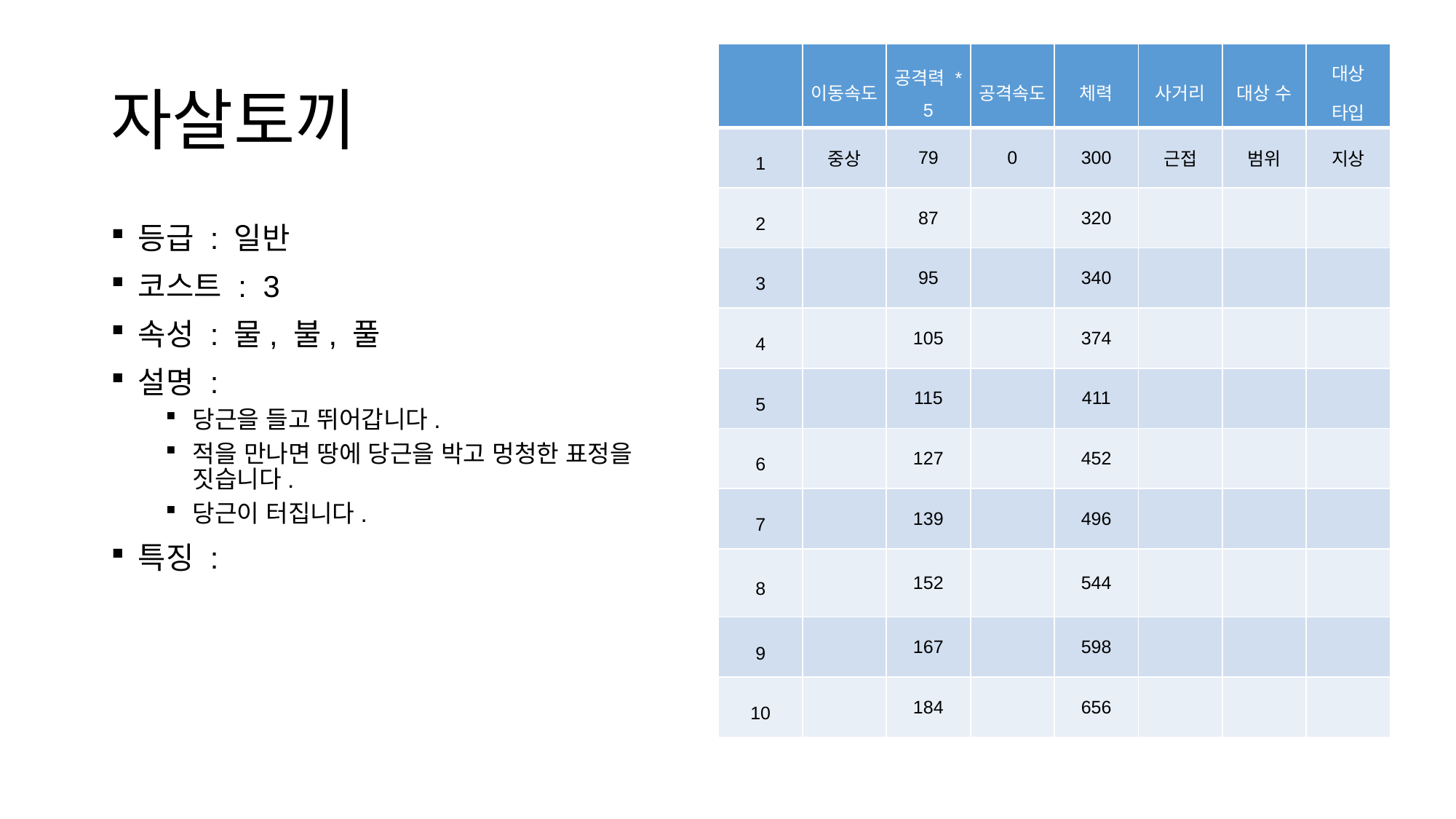

# 자살토끼
|  | 이동속도 | 공격력 \* 5 | 공격속도 | 체력 | 사거리 | 대상 수 | 대상 타입 |
| --- | --- | --- | --- | --- | --- | --- | --- |
| 1 | 중상 | 79 | 0 | 300 | 근접 | 범위 | 지상 |
| 2 |  | 87 |  | 320 |  |  |  |
| 3 |  | 95 |  | 340 |  |  |  |
| 4 |  | 105 |  | 374 |  |  |  |
| 5 |  | 115 |  | 411 |  |  |  |
| 6 |  | 127 |  | 452 |  |  |  |
| 7 |  | 139 |  | 496 |  |  |  |
| 8 |  | 152 |  | 544 |  |  |  |
| 9 |  | 167 |  | 598 |  |  |  |
| 10 |  | 184 |  | 656 |  |  |  |
등급 : 일반
코스트 :  3
속성 : 물, 불, 풀
설명 :
당근을 들고 뛰어갑니다.
적을 만나면 땅에 당근을 박고 멍청한 표정을 짓습니다.
당근이 터집니다.
특징 :